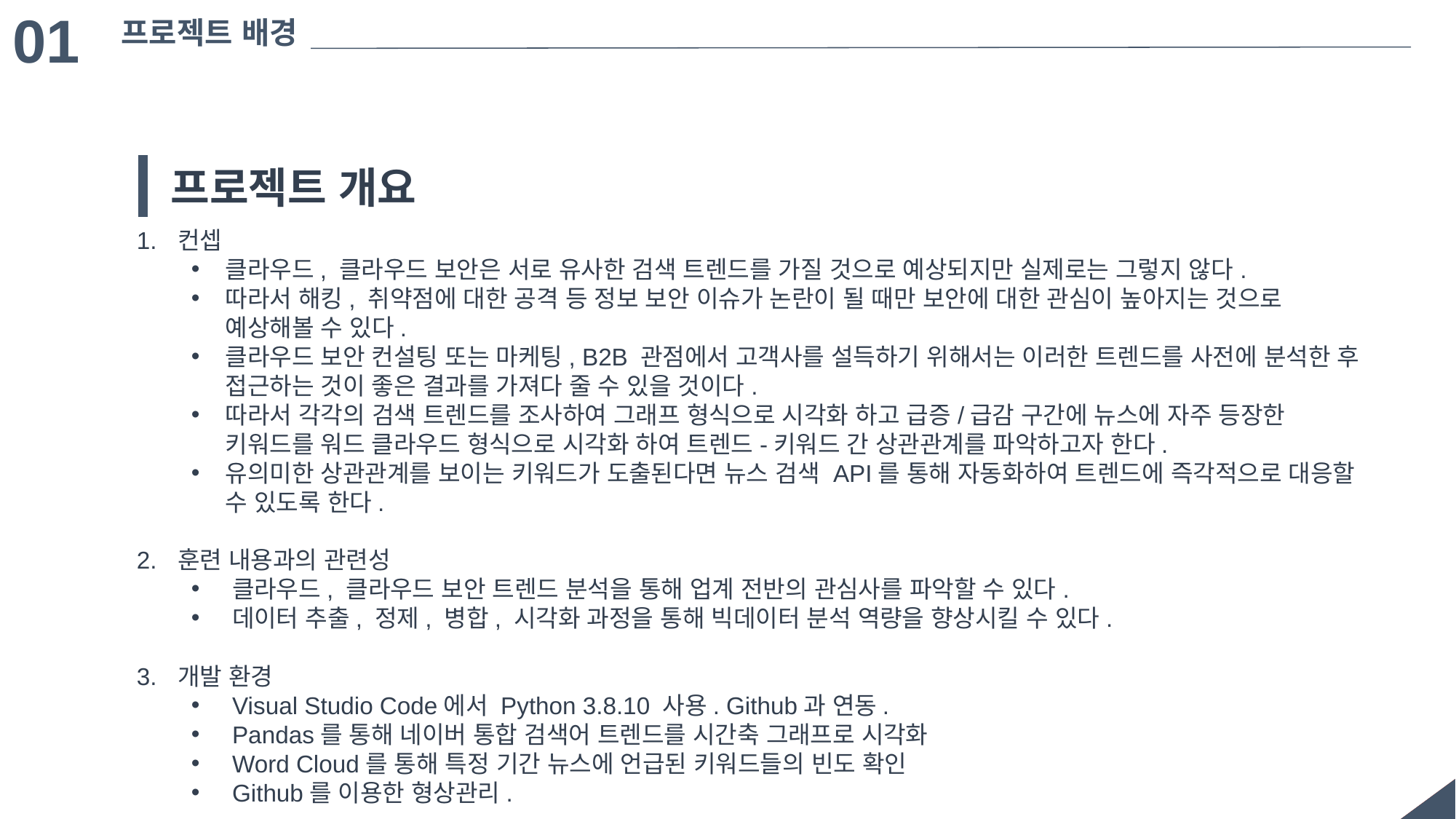

01
프로젝트 배경

프로젝트 개요
컨셉
클라우드, 클라우드 보안은 서로 유사한 검색 트렌드를 가질 것으로 예상되지만 실제로는 그렇지 않다.
따라서 해킹, 취약점에 대한 공격 등 정보 보안 이슈가 논란이 될 때만 보안에 대한 관심이 높아지는 것으로 예상해볼 수 있다.
클라우드 보안 컨설팅 또는 마케팅, B2B 관점에서 고객사를 설득하기 위해서는 이러한 트렌드를 사전에 분석한 후 접근하는 것이 좋은 결과를 가져다 줄 수 있을 것이다.
따라서 각각의 검색 트렌드를 조사하여 그래프 형식으로 시각화 하고 급증/급감 구간에 뉴스에 자주 등장한 키워드를 워드 클라우드 형식으로 시각화 하여 트렌드-키워드 간 상관관계를 파악하고자 한다.
유의미한 상관관계를 보이는 키워드가 도출된다면 뉴스 검색 API를 통해 자동화하여 트렌드에 즉각적으로 대응할 수 있도록 한다.

훈련 내용과의 관련성
클라우드, 클라우드 보안 트렌드 분석을 통해 업계 전반의 관심사를 파악할 수 있다.
데이터 추출, 정제, 병합, 시각화 과정을 통해 빅데이터 분석 역량을 향상시킬 수 있다.

개발 환경
Visual Studio Code에서 Python 3.8.10 사용. Github과 연동.
Pandas를 통해 네이버 통합 검색어 트렌드를 시간축 그래프로 시각화
Word Cloud를 통해 특정 기간 뉴스에 언급된 키워드들의 빈도 확인
Github를 이용한 형상관리.